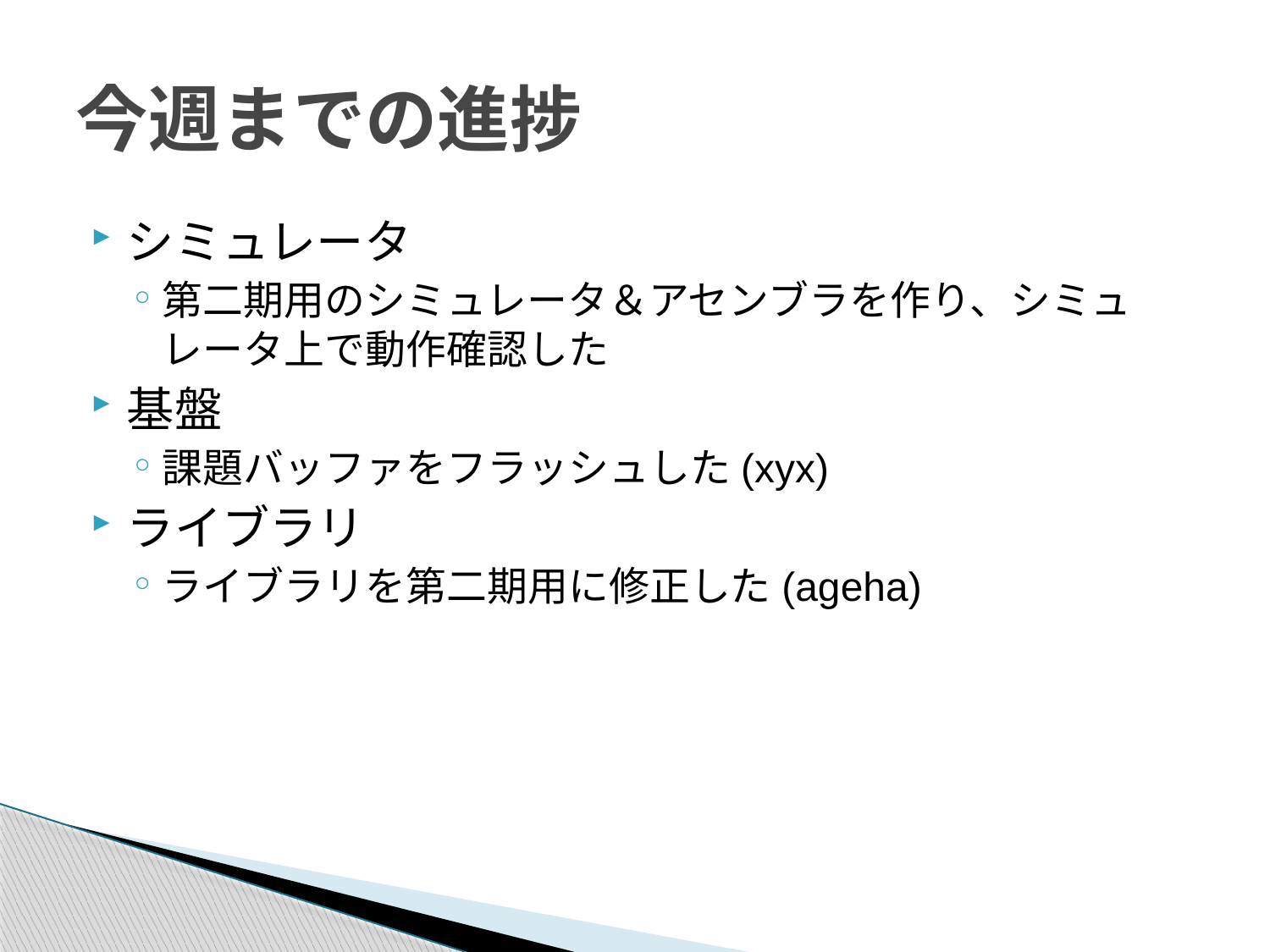

# 今週までの進捗
シミュレータ
第二期用のシミュレータ＆アセンブラを作り、シミュレータ上で動作確認した
基盤
課題バッファをフラッシュした(xyx)
ライブラリ
ライブラリを第二期用に修正した(ageha)